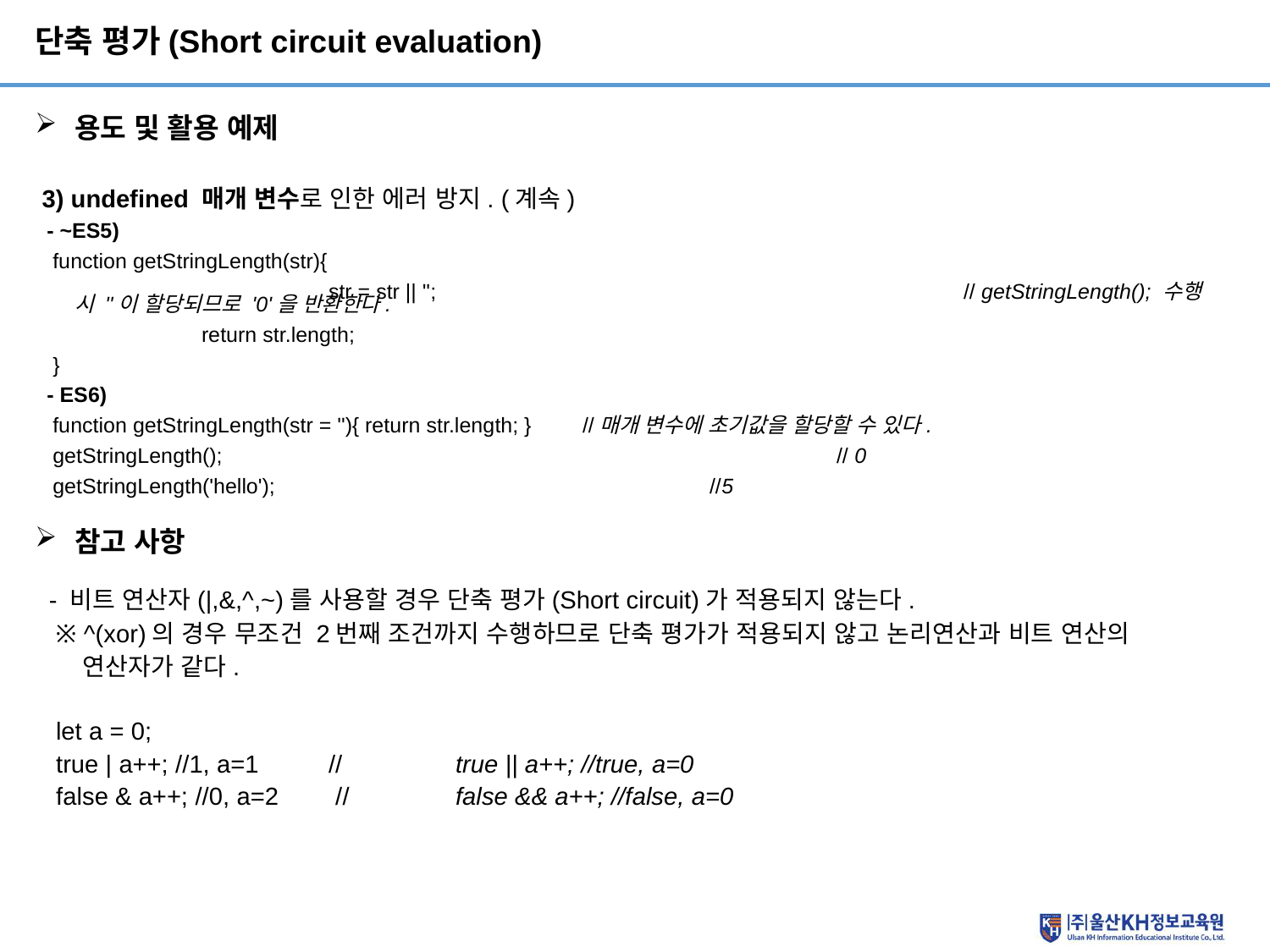

# 단축 평가(Short circuit evaluation)

용도 및 활용 예제

 3) undefined 매개 변수로 인한 에러 방지. (계속)
  - ~ES5)
   function getStringLength(str){
			str = str || '';					// getStringLength(); 수행시 ''이 할당되므로 '0'을 반환한다.
   		return str.length;
   }
  - ES6)
   function getStringLength(str = ''){ return str.length; } 	//매개 변수에 초기값을 할당할 수 있다.
   getStringLength(); 					// 0
   getStringLength('hello'); 				//5
참고 사항
  - 비트 연산자(|,&,^,~)를 사용할 경우 단축 평가(Short circuit)가 적용되지 않는다.
   ※ ^(xor)의 경우 무조건 2번째 조건까지 수행하므로 단축 평가가 적용되지 않고 논리연산과 비트 연산의
      연산자가 같다.

   let a = 0;
   true | a++; //1, a=1	//	true || a++; //true, a=0
   false & a++; //0, a=2	 //	false && a++; //false, a=0